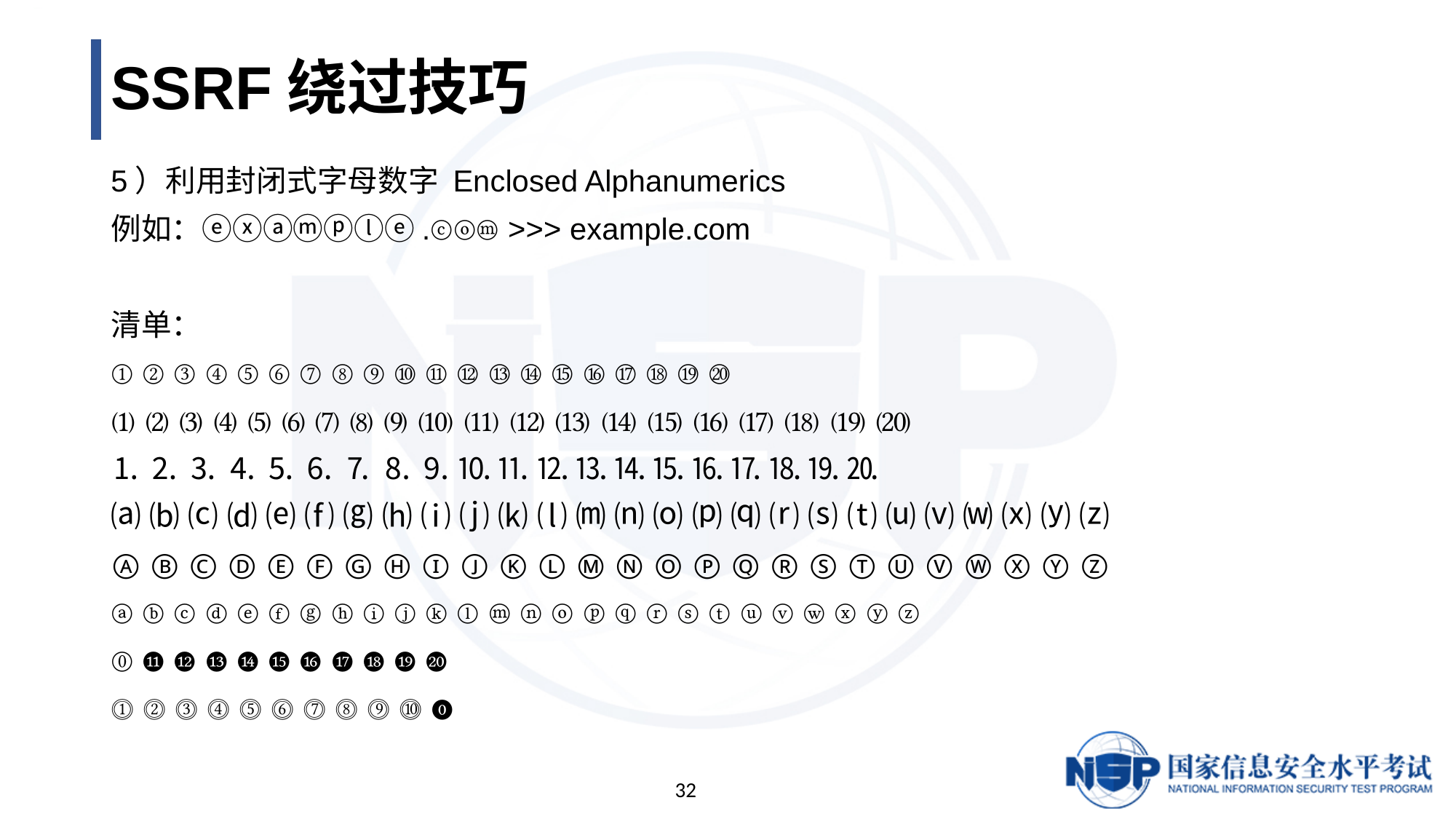

# SSRF绕过技巧
5）利用封闭式字母数字 Enclosed Alphanumerics
例如：ⓔⓧⓐⓜⓟⓛⓔ.ⓒⓞⓜ >>> example.com

清单：
① ② ③ ④ ⑤ ⑥ ⑦ ⑧ ⑨ ⑩ ⑪ ⑫ ⑬ ⑭ ⑮ ⑯ ⑰ ⑱ ⑲ ⑳
⑴ ⑵ ⑶ ⑷ ⑸ ⑹ ⑺ ⑻ ⑼ ⑽ ⑾ ⑿ ⒀ ⒁ ⒂ ⒃ ⒄ ⒅ ⒆ ⒇
⒈ ⒉ ⒊ ⒋ ⒌ ⒍ ⒎ ⒏ ⒐ ⒑ ⒒ ⒓ ⒔ ⒕ ⒖ ⒗ ⒘ ⒙ ⒚ ⒛
⒜ ⒝ ⒞ ⒟ ⒠ ⒡ ⒢ ⒣ ⒤ ⒥ ⒦ ⒧ ⒨ ⒩ ⒪ ⒫ ⒬ ⒭ ⒮ ⒯ ⒰ ⒱ ⒲ ⒳ ⒴ ⒵
Ⓐ Ⓑ Ⓒ Ⓓ Ⓔ Ⓕ Ⓖ Ⓗ Ⓘ Ⓙ Ⓚ Ⓛ Ⓜ Ⓝ Ⓞ Ⓟ Ⓠ Ⓡ Ⓢ Ⓣ Ⓤ Ⓥ Ⓦ Ⓧ Ⓨ Ⓩ
ⓐ ⓑ ⓒ ⓓ ⓔ ⓕ ⓖ ⓗ ⓘ ⓙ ⓚ ⓛ ⓜ ⓝ ⓞ ⓟ ⓠ ⓡ ⓢ ⓣ ⓤ ⓥ ⓦ ⓧ ⓨ ⓩ
⓪ ⓫ ⓬ ⓭ ⓮ ⓯ ⓰ ⓱ ⓲ ⓳ ⓴
⓵ ⓶ ⓷ ⓸ ⓹ ⓺ ⓻ ⓼ ⓽ ⓾ ⓿